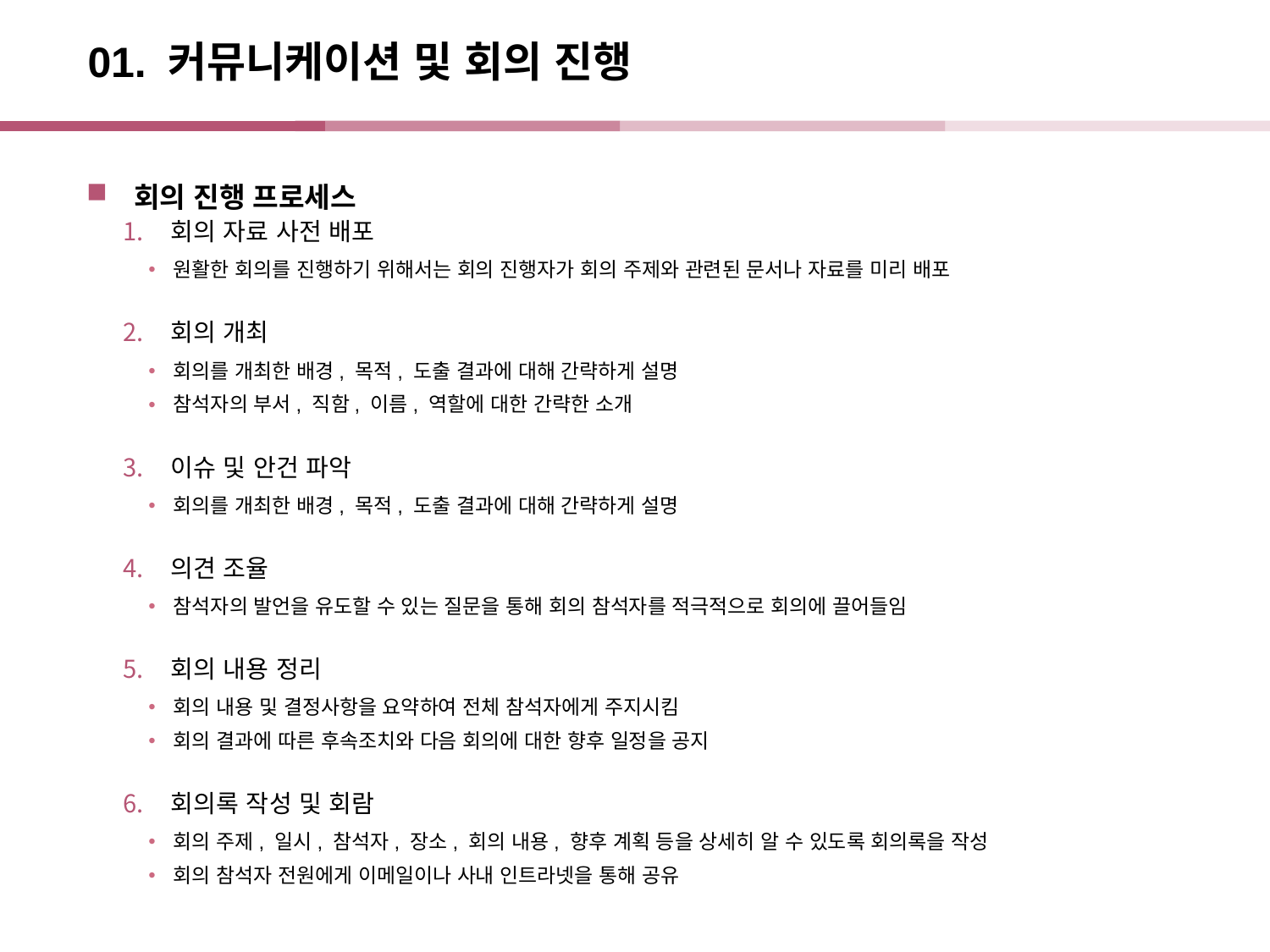

# 01. 커뮤니케이션 및 회의 진행
회의 진행 프로세스
회의 자료 사전 배포
원활한 회의를 진행하기 위해서는 회의 진행자가 회의 주제와 관련된 문서나 자료를 미리 배포

회의 개최
회의를 개최한 배경, 목적, 도출 결과에 대해 간략하게 설명
참석자의 부서, 직함, 이름, 역할에 대한 간략한 소개

이슈 및 안건 파악
회의를 개최한 배경, 목적, 도출 결과에 대해 간략하게 설명

의견 조율
참석자의 발언을 유도할 수 있는 질문을 통해 회의 참석자를 적극적으로 회의에 끌어들임

회의 내용 정리
회의 내용 및 결정사항을 요약하여 전체 참석자에게 주지시킴
회의 결과에 따른 후속조치와 다음 회의에 대한 향후 일정을 공지

회의록 작성 및 회람
회의 주제, 일시, 참석자, 장소, 회의 내용, 향후 계획 등을 상세히 알 수 있도록 회의록을 작성
회의 참석자 전원에게 이메일이나 사내 인트라넷을 통해 공유